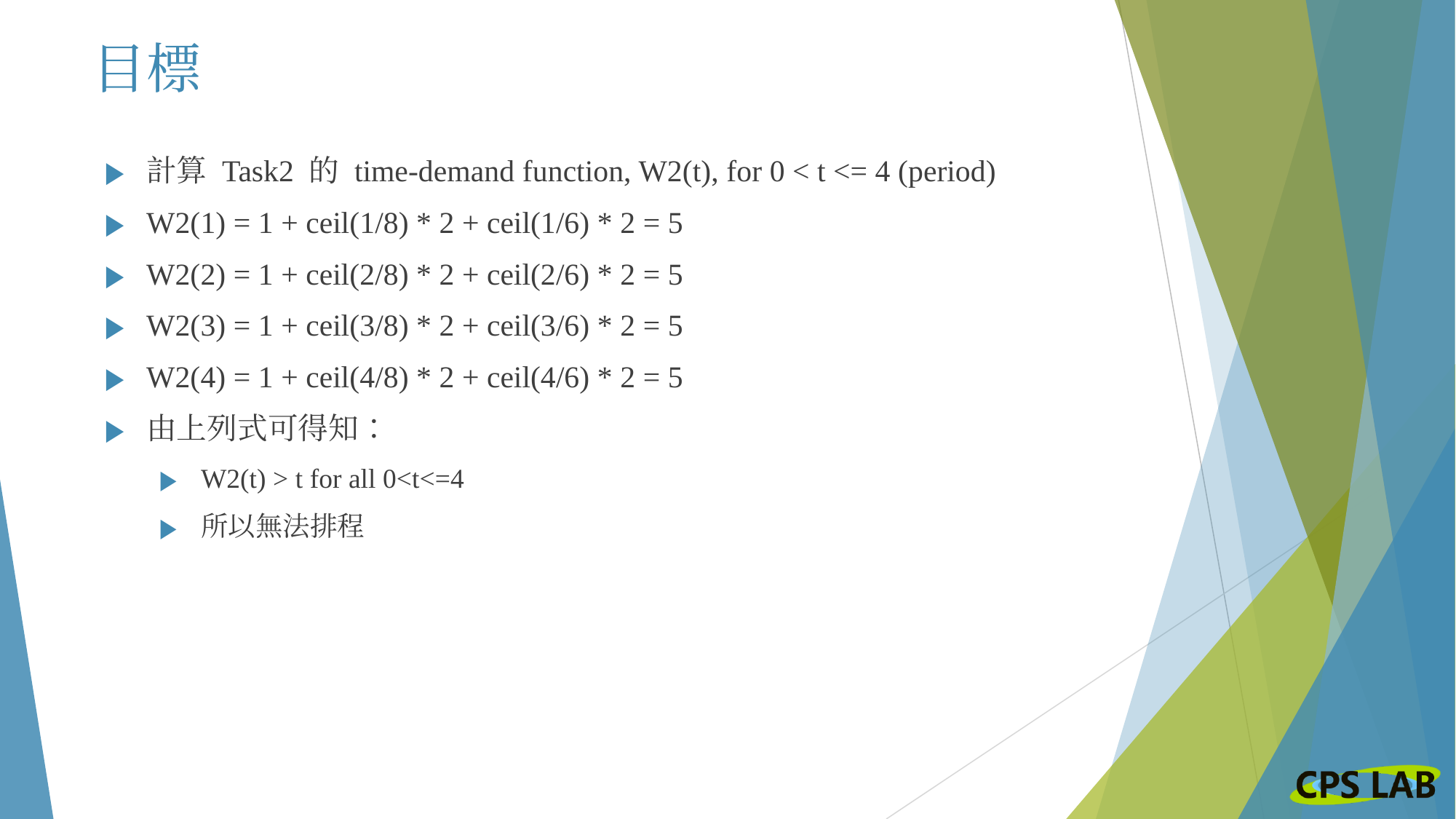

# 目標
計算 Task2 的 time-demand function, W2(t), for 0 < t <= 4 (period)
W2(1) = 1 + ceil(1/8) * 2 + ceil(1/6) * 2 = 5
W2(2) = 1 + ceil(2/8) * 2 + ceil(2/6) * 2 = 5
W2(3) = 1 + ceil(3/8) * 2 + ceil(3/6) * 2 = 5
W2(4) = 1 + ceil(4/8) * 2 + ceil(4/6) * 2 = 5
由上列式可得知：
W2(t) > t for all 0<t<=4
所以無法排程